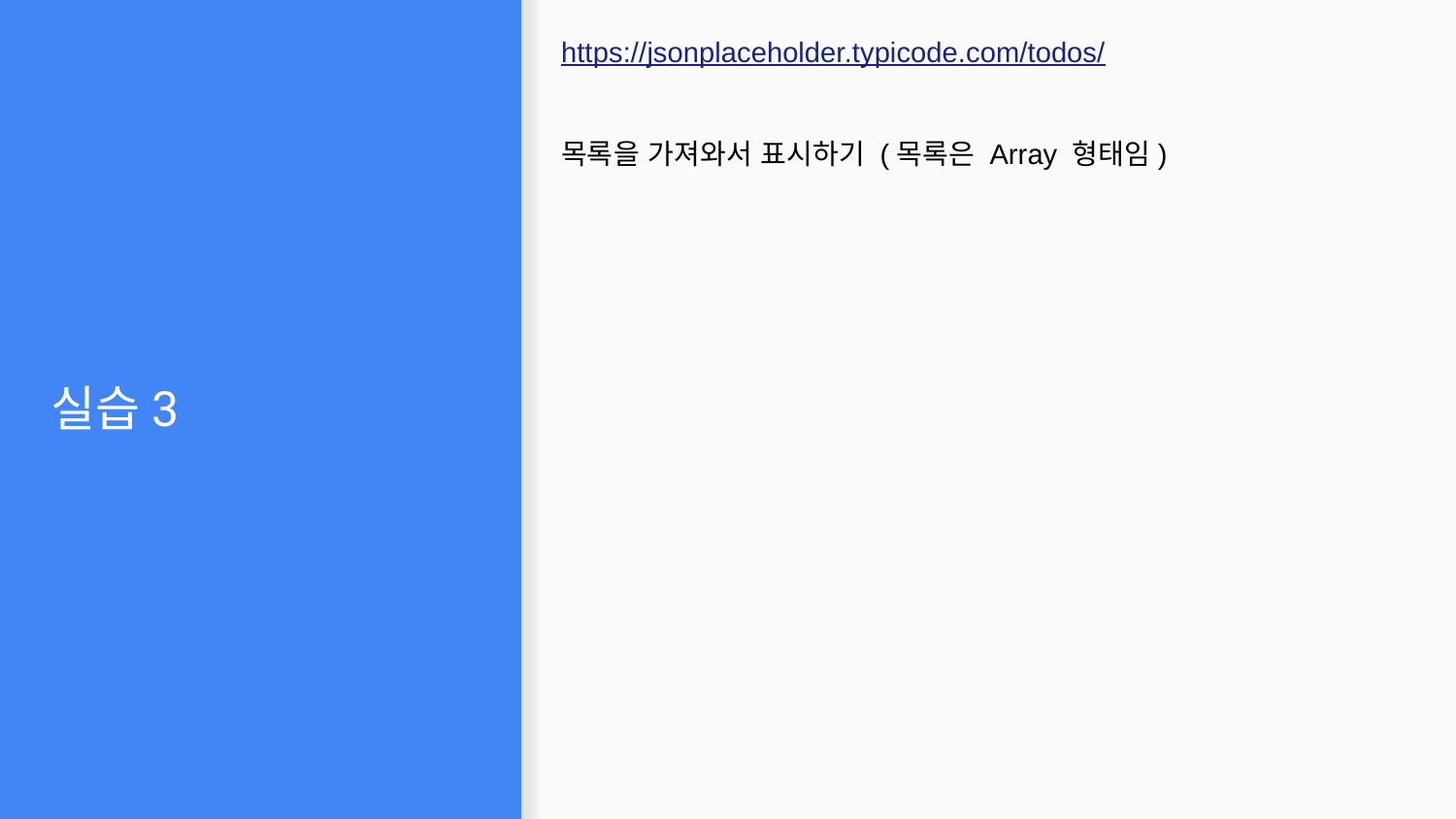

https://jsonplaceholder.typicode.com/todos/

목록을 가져와서 표시하기 (목록은 Array 형태임)
# 실습3